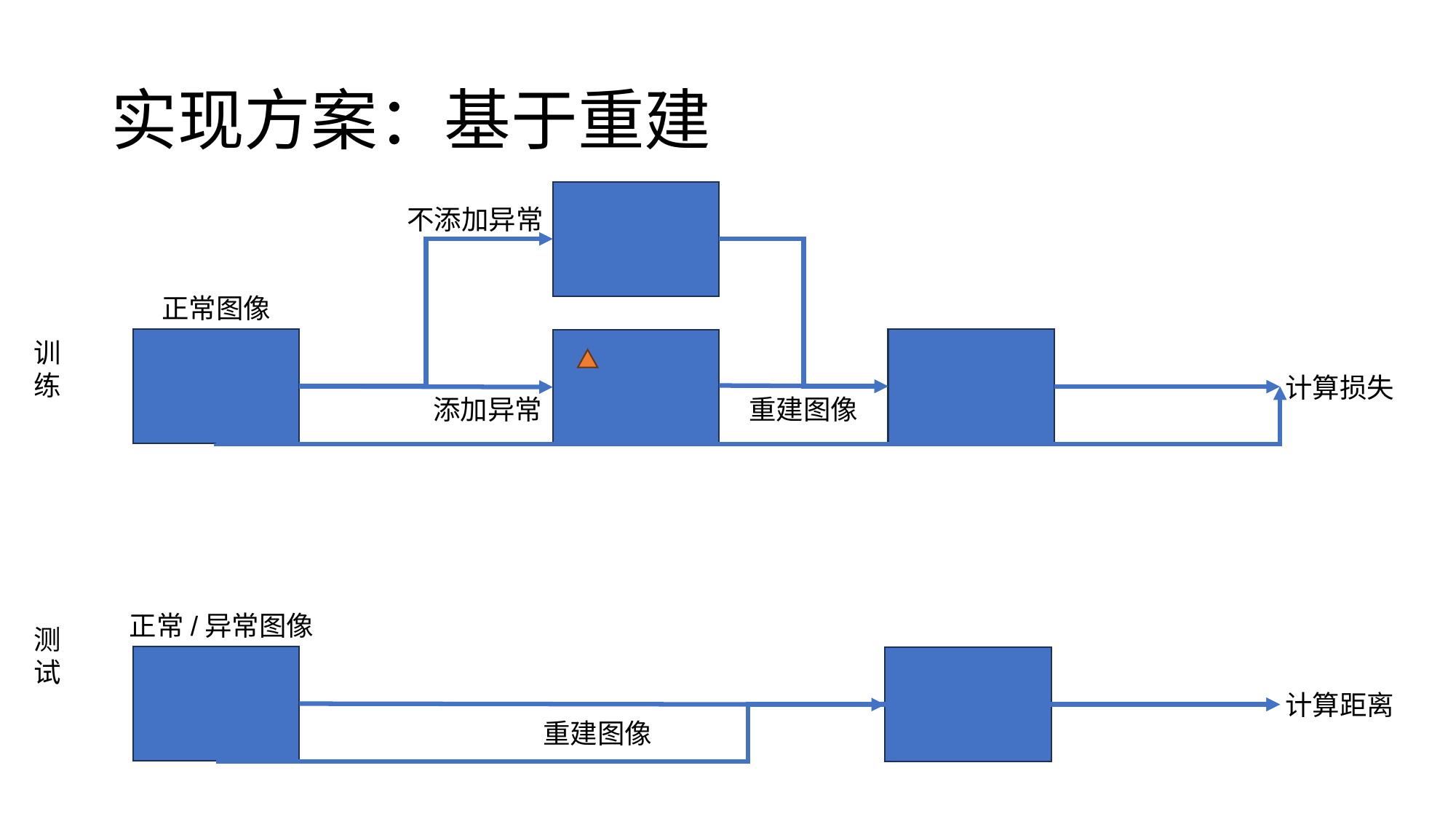

# 实现方案：基于重建

不添加异常
正常图像

训练

计算损失
重建图像
添加异常
正常/异常图像
测试

计算距离
重建图像